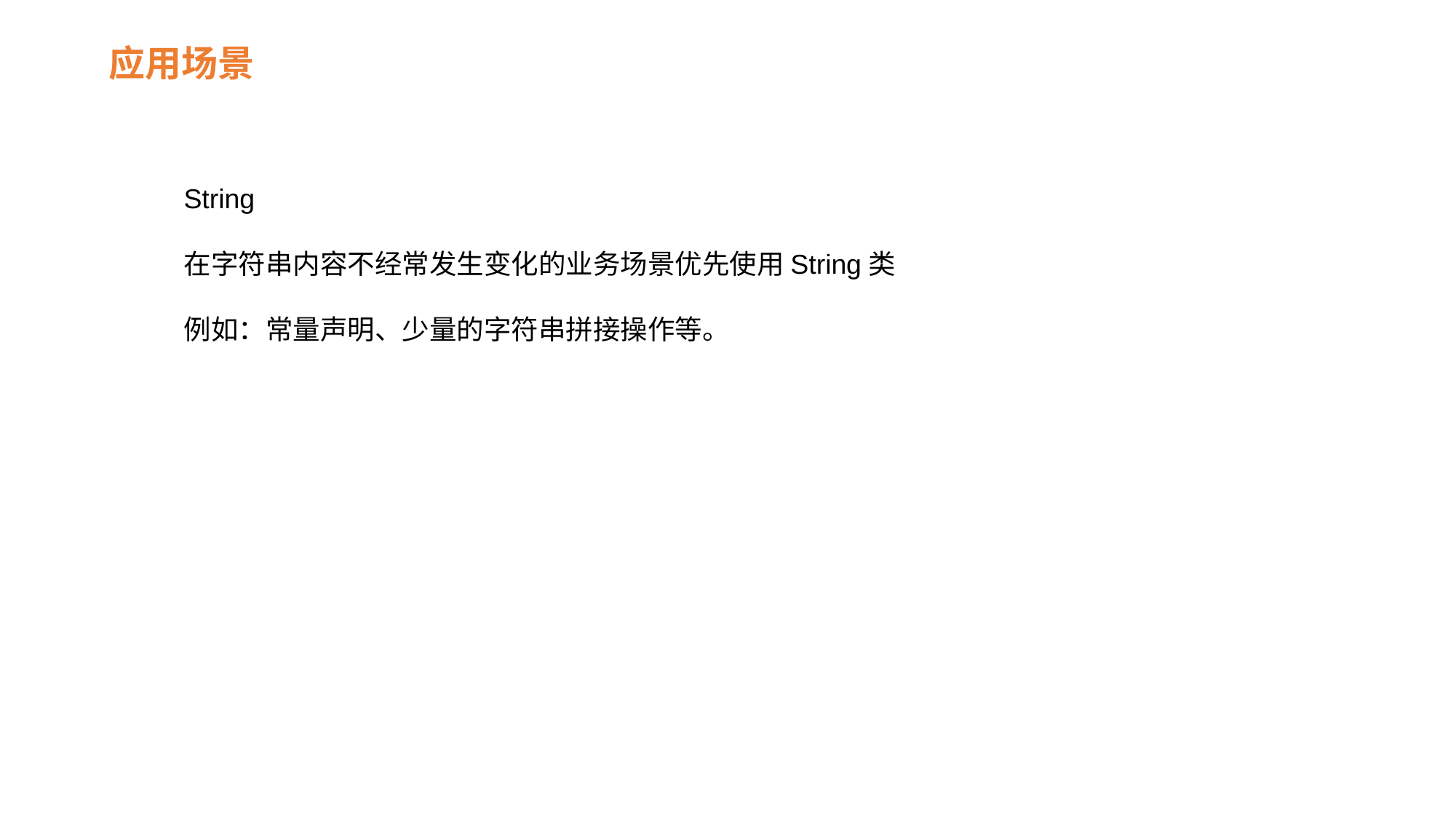

应用场景
String

在字符串内容不经常发生变化的业务场景优先使用String类

例如：常量声明、少量的字符串拼接操作等。